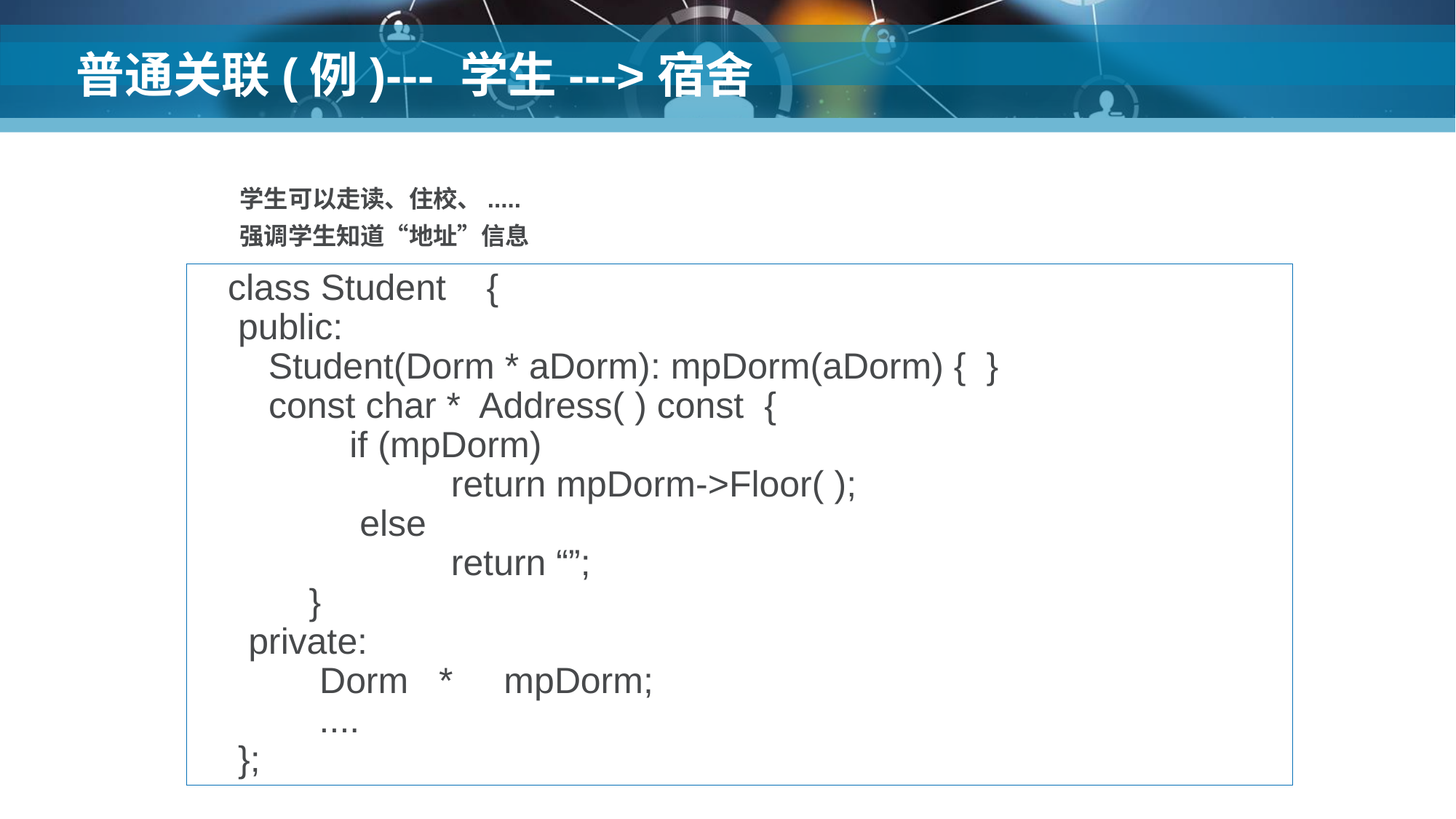

# 普通关联(例)--- 学生--->宿舍
学生可以走读、住校、.....
强调学生知道“地址”信息
   class Student    {
    public:
       Student(Dorm * aDorm): mpDorm(aDorm) {  }
       const char *  Address( ) const  {
               if (mpDorm)
                         return mpDorm->Floor( );
                else
                         return “”;
           }
     private:
            Dorm   *     mpDorm;
            ....
    };